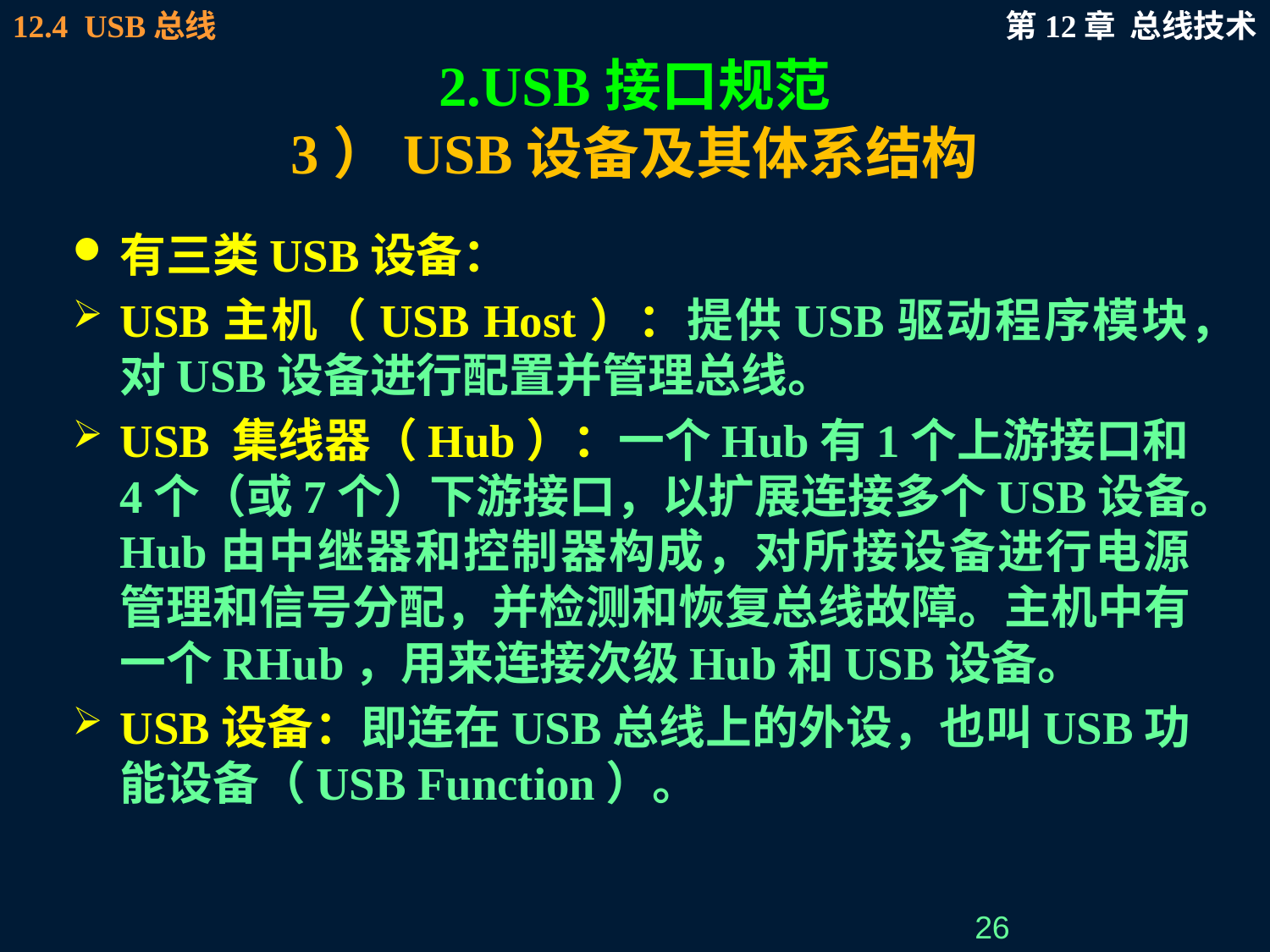

# 2.USB接口规范 3）USB设备及其体系结构
有三类USB设备：
USB主机（USB Host）：提供USB驱动程序模块，对USB设备进行配置并管理总线。
USB 集线器（Hub）：一个Hub有1个上游接口和4个（或7个）下游接口，以扩展连接多个USB设备。Hub由中继器和控制器构成，对所接设备进行电源管理和信号分配，并检测和恢复总线故障。主机中有一个RHub，用来连接次级Hub和USB设备。
USB设备：即连在USB总线上的外设，也叫USB功能设备（USB Function）。